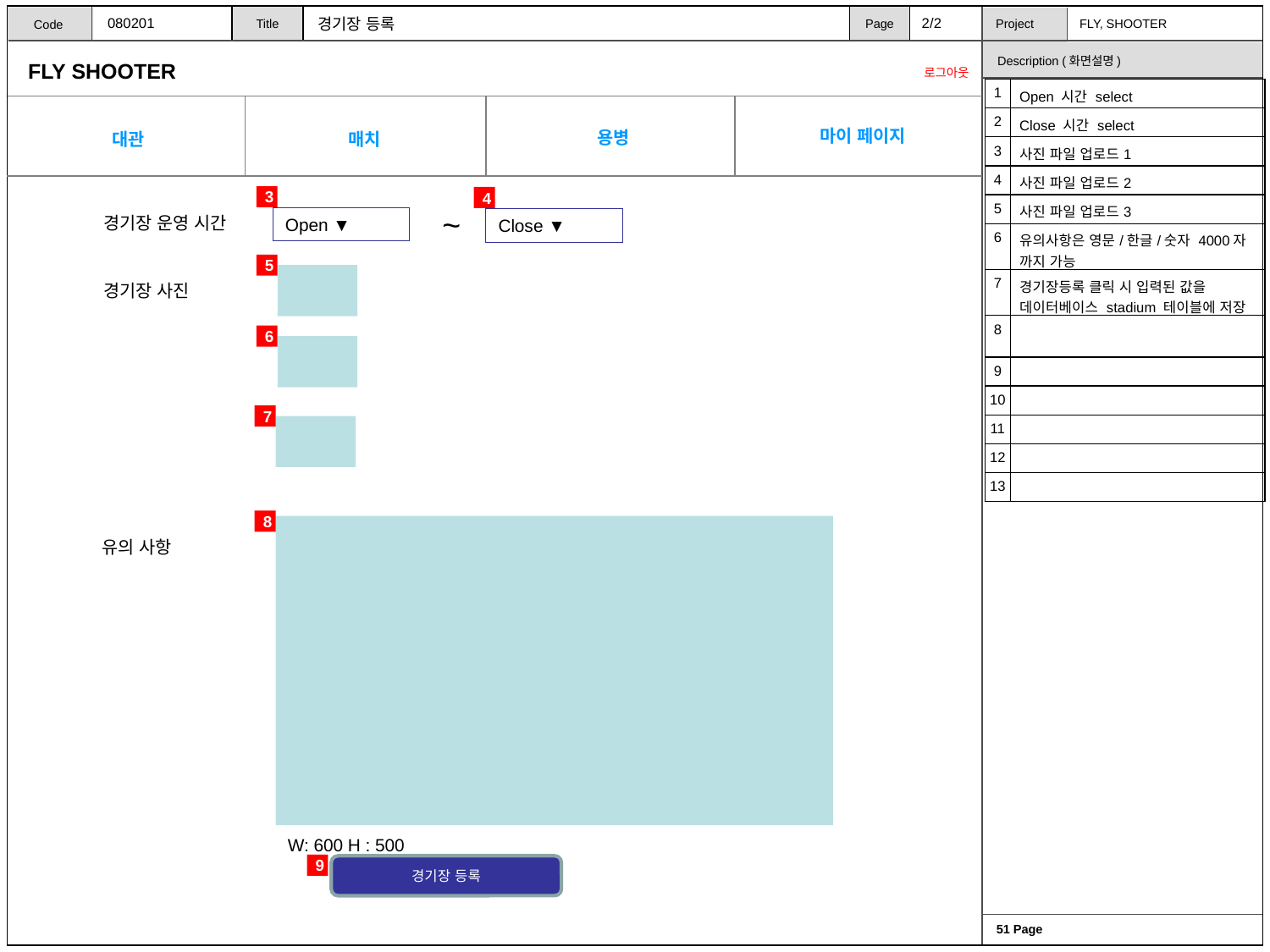

080201
2/2
경기장 등록
| 1 | Open 시간 select |
| --- | --- |
| 2 | Close 시간 select |
| 3 | 사진 파일 업로드1 |
| 4 | 사진 파일 업로드2 |
| 5 | 사진 파일 업로드3 |
| 6 | 유의사항은 영문/한글/숫자 4000자 까지 가능 |
| 7 | 경기장등록 클릭 시 입력된 값을 데이터베이스 stadium 테이블에 저장 |
| 8 |  |
| 9 |  |
| 10 |  |
| 11 |  |
| 12 |  |
| 13 |  |
3
4
~
경기장 운영 시간
Open ▼
Close ▼
5

경기장 사진
6

7

8

유의 사항
W: 600 H : 500
9
경기장 등록